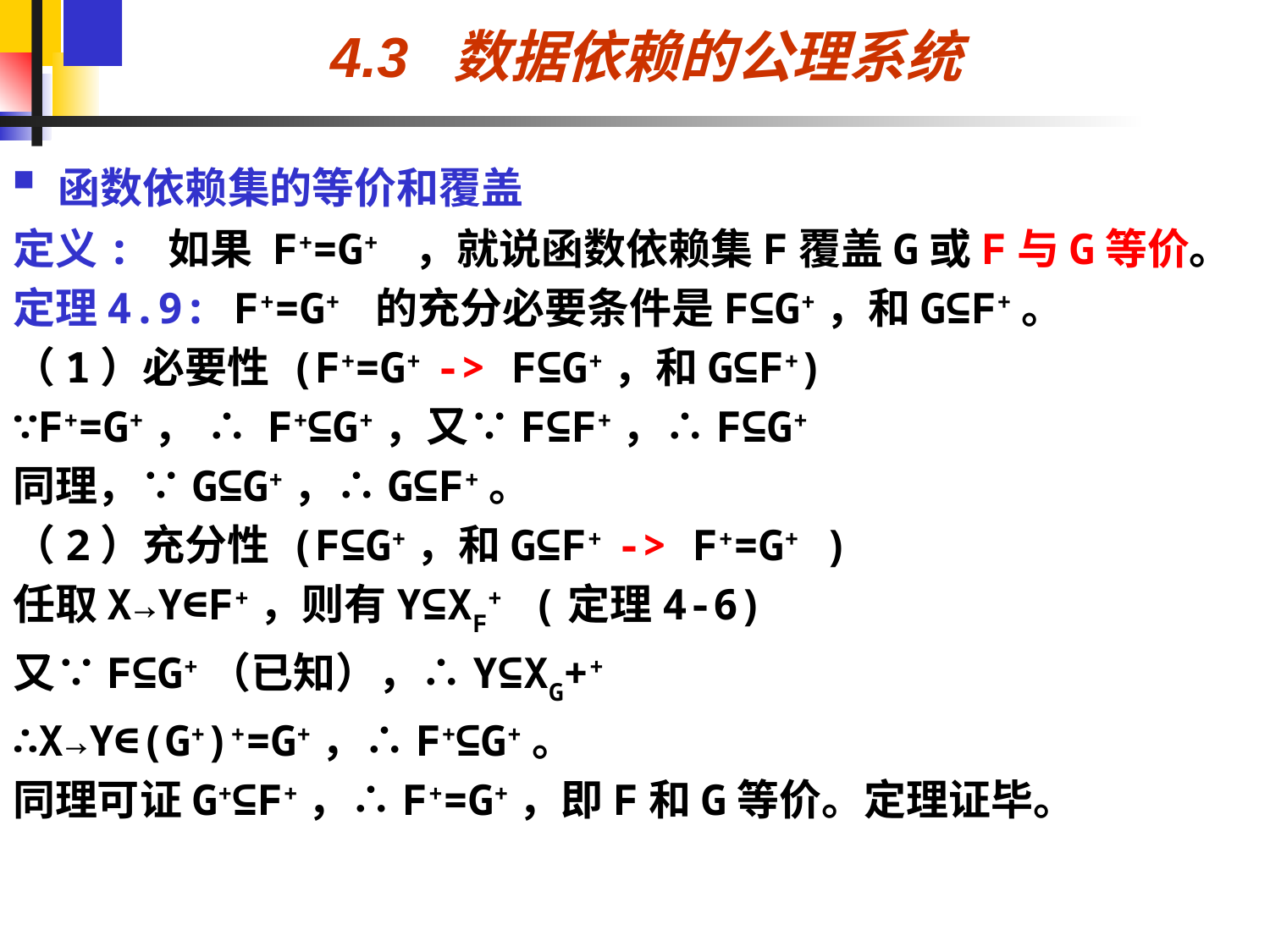

# 4.3  数据依赖的公理系统
 函数依赖集的等价和覆盖
定义: 如果 F+=G+ ，就说函数依赖集F覆盖G或F与G等价。
定理4.9: F+=G+ 的充分必要条件是F⊆G+，和G⊆F+。
（1）必要性 (F+=G+ -> F⊆G+，和G⊆F+)
∵F+=G+， ∴ F+⊆G+，又∵F⊆F+，∴F⊆G+
同理，∵G⊆G+，∴G⊆F+。
（2）充分性 (F⊆G+，和G⊆F+ -> F+=G+ )
任取X→Y∈F+，则有Y⊆XF+  (定理4-6)
又∵F⊆G+（已知），∴Y⊆XG++
∴X→Y∈(G+)+=G+，∴F+⊆G+。
同理可证G+⊆F+，∴F+=G+，即F和G等价。定理证毕。